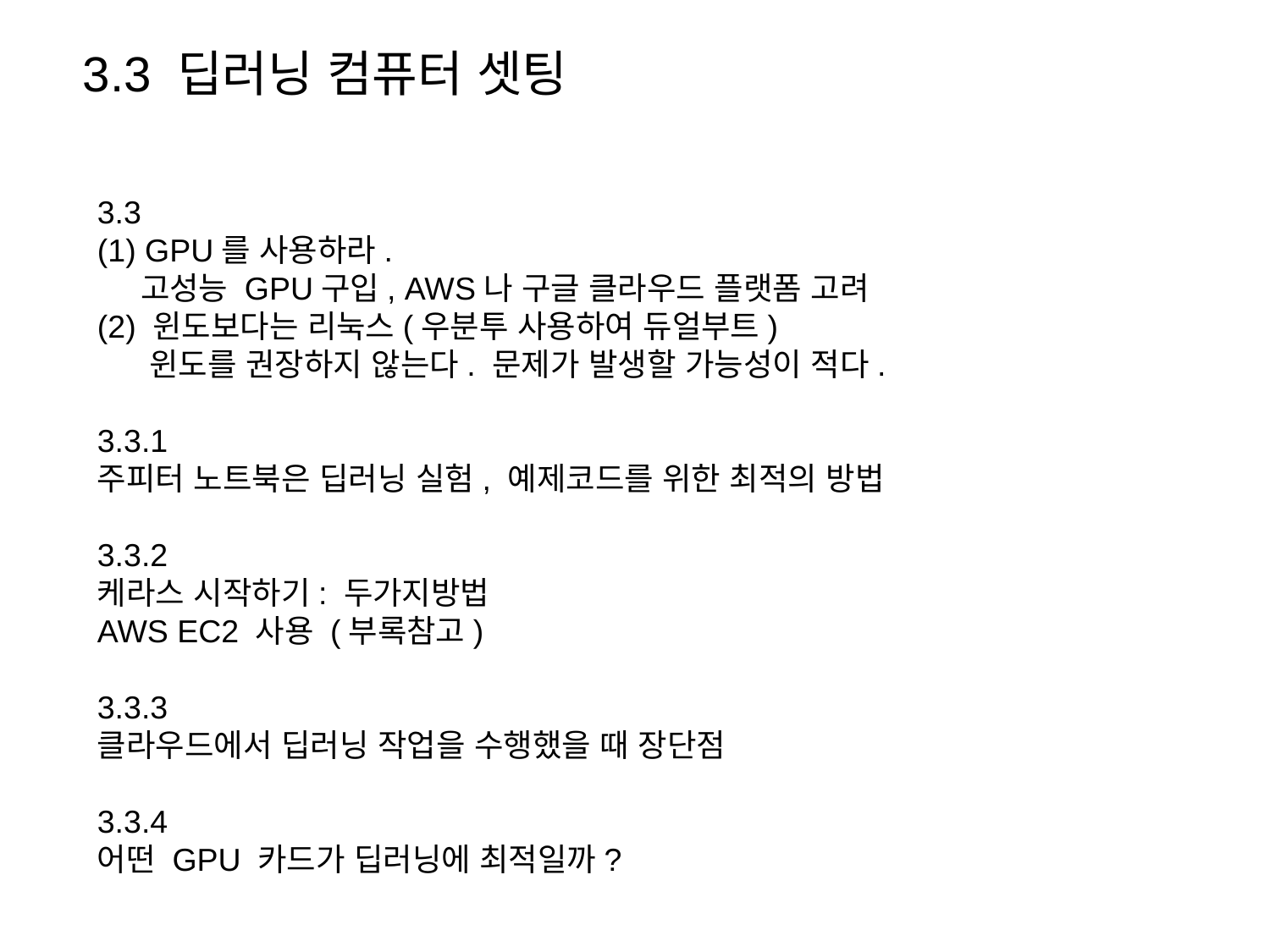

3.3 딥러닝 컴퓨터 셋팅
3.3
(1) GPU를 사용하라.
    고성능 GPU구입, AWS나 구글 클라우드 플랫폼 고려
(2) 윈도보다는 리눅스(우분투 사용하여 듀얼부트)
     윈도를 권장하지 않는다. 문제가 발생할 가능성이 적다.

3.3.1
주피터 노트북은 딥러닝 실험, 예제코드를 위한 최적의 방법

3.3.2
케라스 시작하기: 두가지방법
AWS EC2 사용 (부록참고)

3.3.3
클라우드에서 딥러닝 작업을 수행했을 때 장단점

3.3.4
어떤 GPU 카드가 딥러닝에 최적일까?